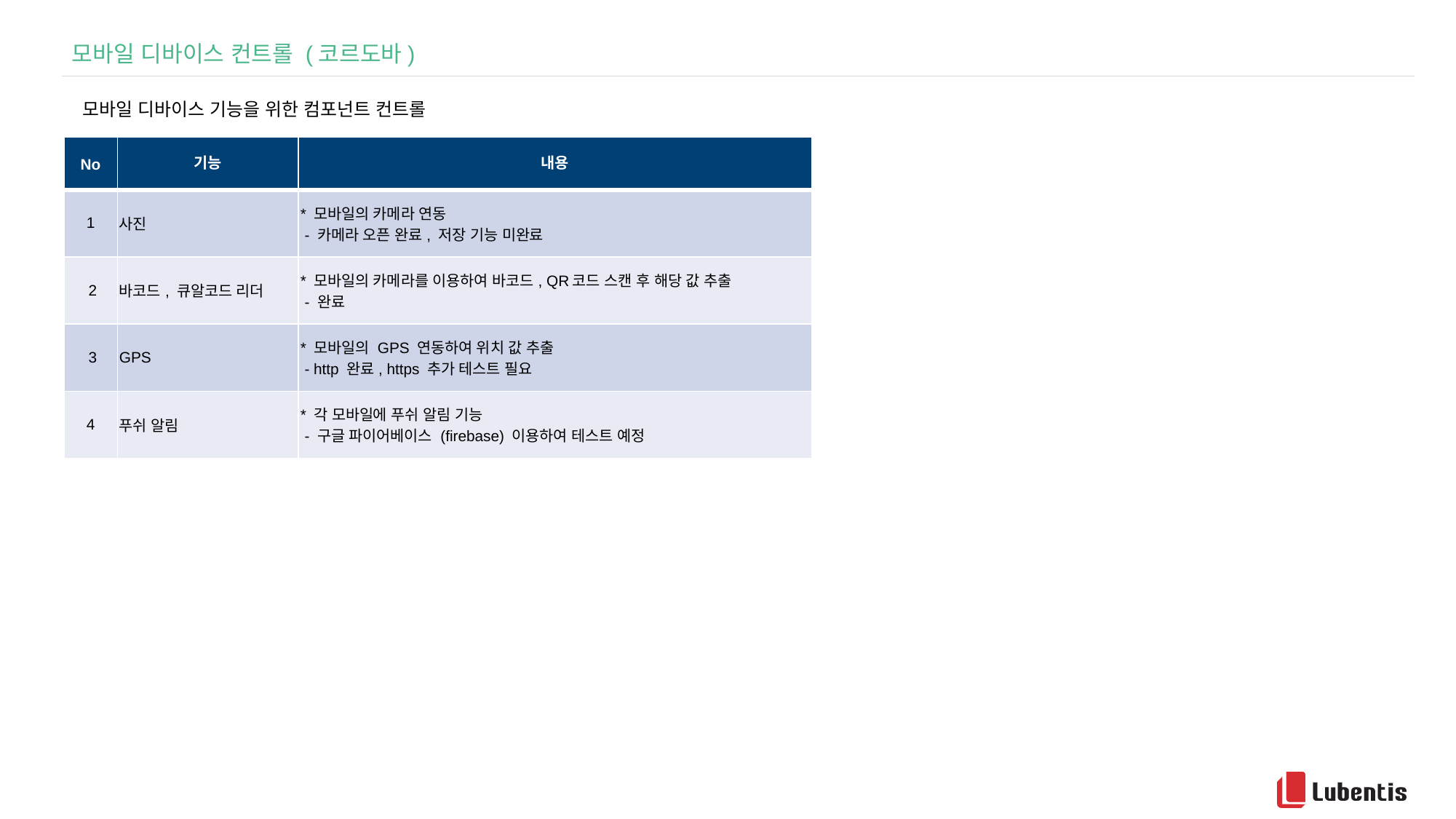

모바일 디바이스 컨트롤 (코르도바)
모바일 디바이스 기능을 위한 컴포넌트 컨트롤
| No | 기능 | 내용 |
| --- | --- | --- |
| 1 | 사진 | \* 모바일의 카메라 연동 - 카메라 오픈 완료, 저장 기능 미완료 |
| 2 | 바코드, 큐알코드 리더 | \* 모바일의 카메라를 이용하여 바코드, QR코드 스캔 후 해당 값 추출 - 완료 |
| 3 | GPS | \* 모바일의 GPS 연동하여 위치 값 추출 - http 완료, https 추가 테스트 필요 |
| 4 | 푸쉬 알림 | \* 각 모바일에 푸쉬 알림 기능 - 구글 파이어베이스 (firebase) 이용하여 테스트 예정 |